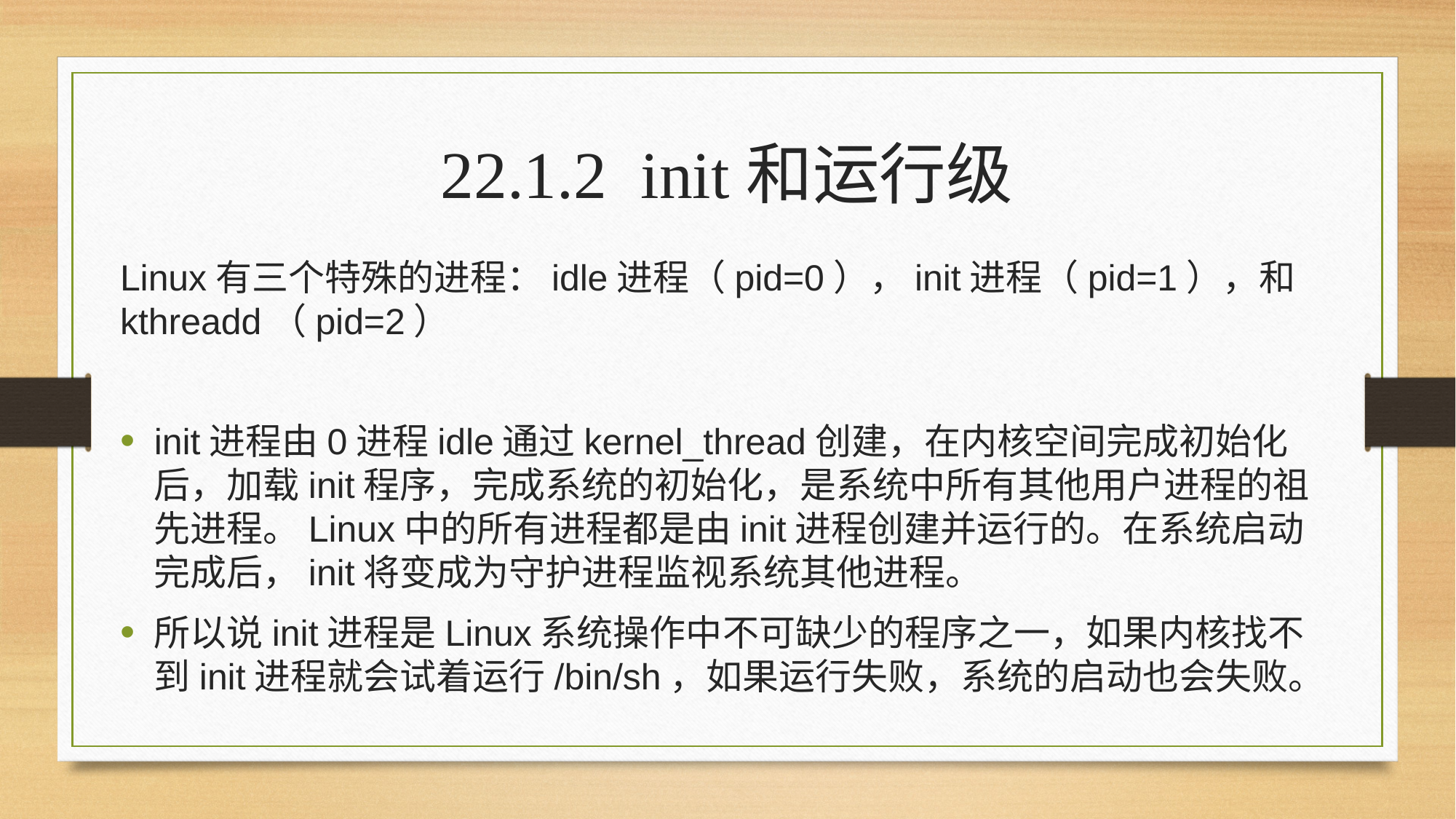

# 22.1.2  init和运行级
Linux有三个特殊的进程：idle进程（pid=0），init进程（pid=1），和kthreadd（pid=2）

init进程由0进程idle通过kernel_thread创建，在内核空间完成初始化后，加载init程序，完成系统的初始化，是系统中所有其他用户进程的祖先进程。Linux中的所有进程都是由init进程创建并运行的。在系统启动完成后，init将变成为守护进程监视系统其他进程。
所以说init进程是Linux系统操作中不可缺少的程序之一，如果内核找不到init进程就会试着运行/bin/sh，如果运行失败，系统的启动也会失败。